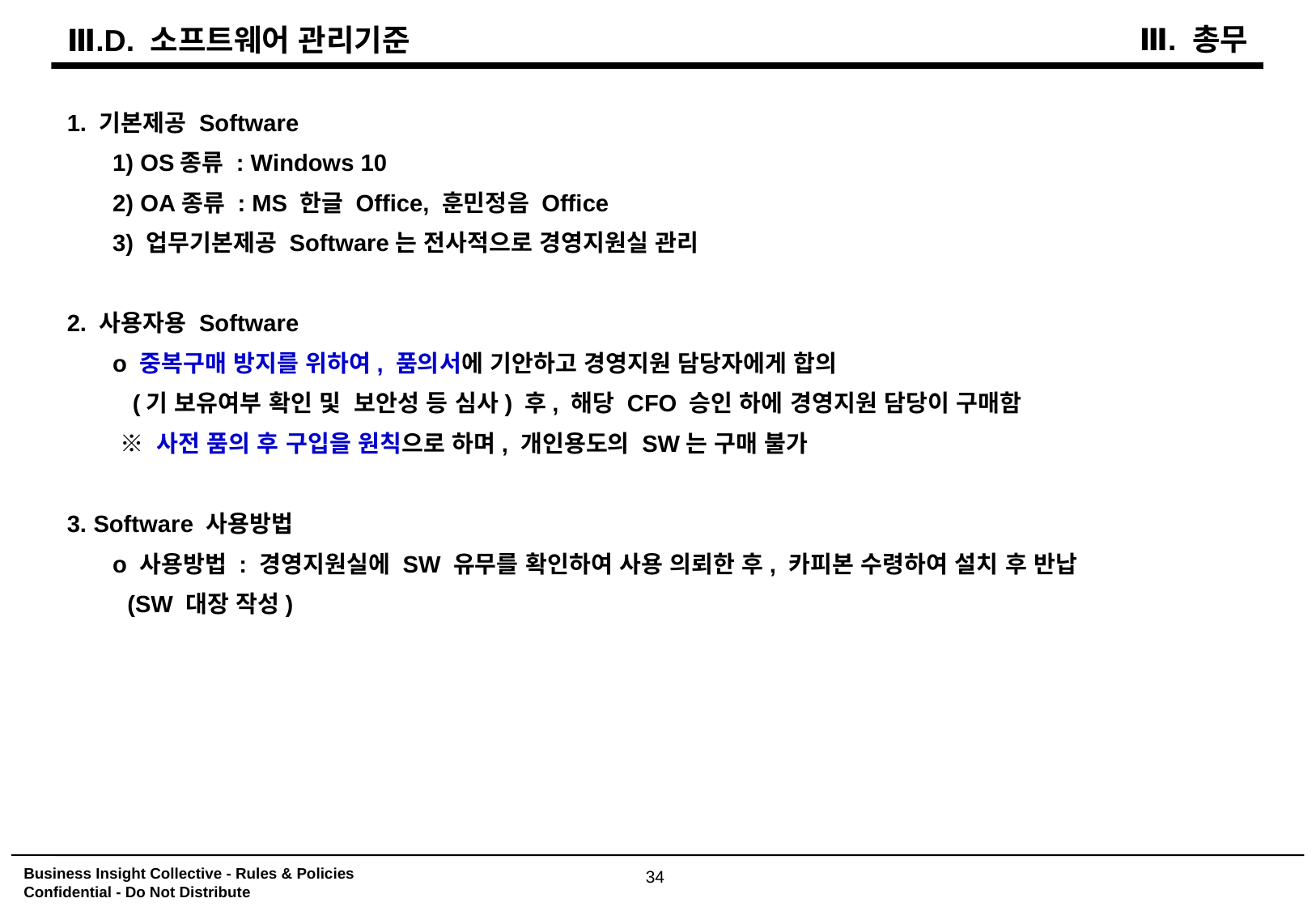

Ⅲ. 총무
Ⅲ.D. 소프트웨어 관리기준
1. 기본제공 Software
	1) OS종류 : Windows 10
	2) OA종류 : MS 한글 Office, 훈민정음 Office
	3) 업무기본제공 Software는 전사적으로 경영지원실 관리

2. 사용자용 Software
	o 중복구매 방지를 위하여, 품의서에 기안하고 경영지원 담당자에게 합의
	   (기 보유여부 확인 및  보안성 등 심사) 후, 해당 CFO 승인 하에 경영지원 담당이 구매함
        ※ 사전 품의 후 구입을 원칙으로 하며, 개인용도의 SW는 구매 불가

3. Software 사용방법
	o 사용방법 : 경영지원실에 SW 유무를 확인하여 사용 의뢰한 후, 카피본 수령하여 설치 후 반납
         (SW 대장 작성)